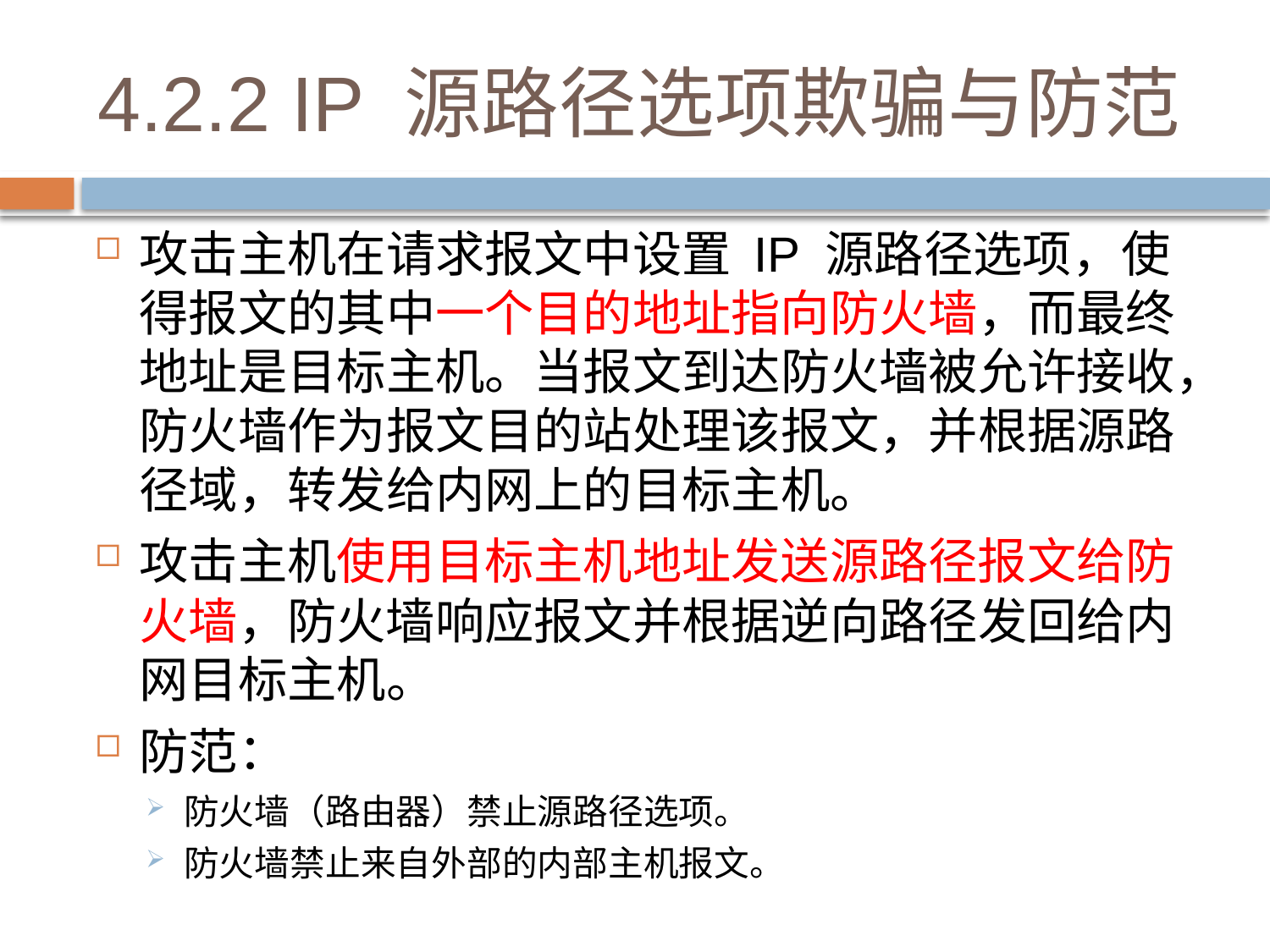

# 4.2.2 IP 源路径选项欺骗与防范
攻击主机在请求报文中设置 IP 源路径选项，使得报文的其中一个目的地址指向防火墙，而最终地址是目标主机。当报文到达防火墙被允许接收，防火墙作为报文目的站处理该报文，并根据源路径域，转发给内网上的目标主机。
攻击主机使用目标主机地址发送源路径报文给防火墙，防火墙响应报文并根据逆向路径发回给内网目标主机。
防范：
防火墙（路由器）禁止源路径选项。
防火墙禁止来自外部的内部主机报文。